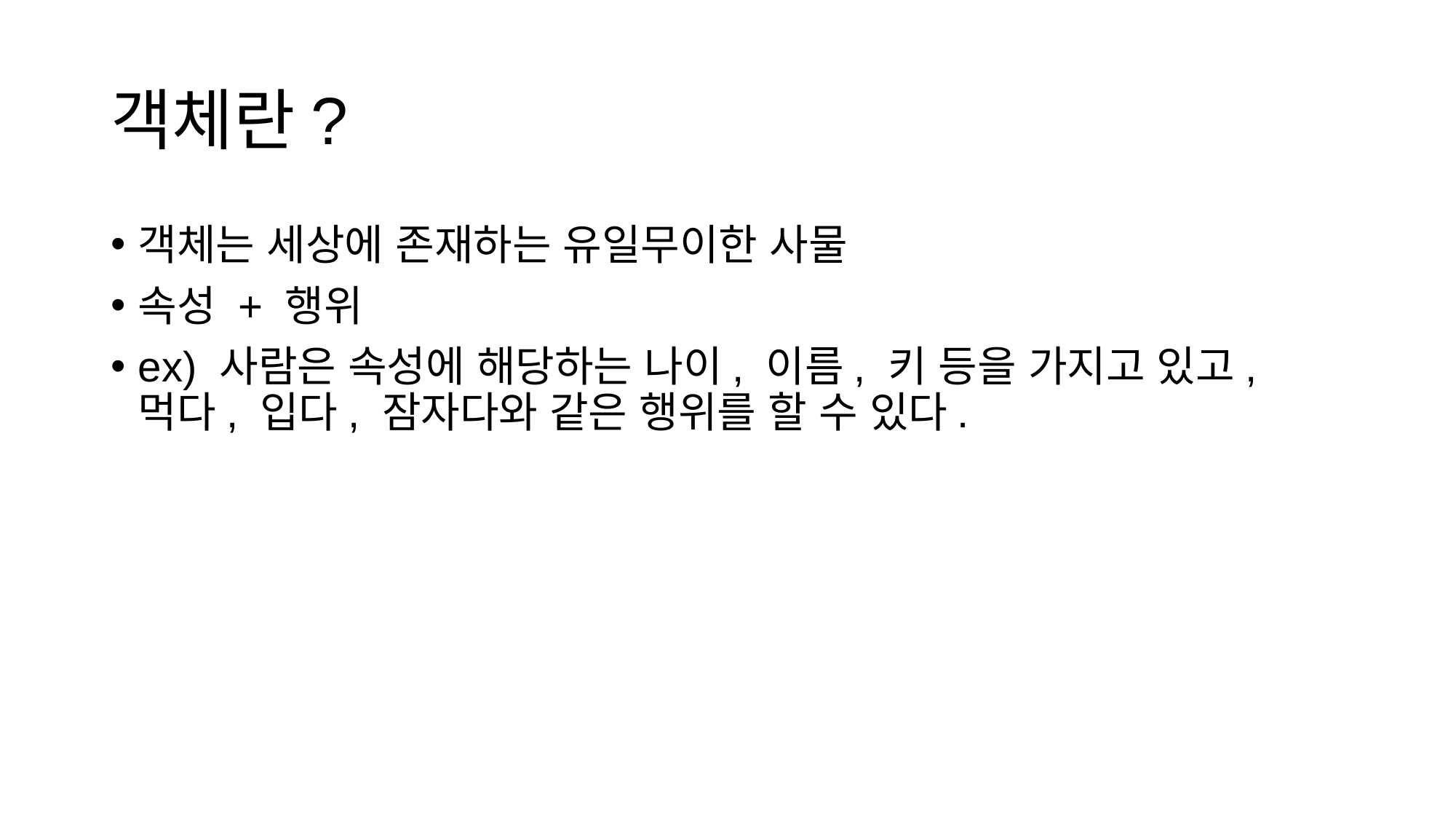

# 객체란?
객체는 세상에 존재하는 유일무이한 사물
속성 + 행위
ex) 사람은 속성에 해당하는 나이, 이름, 키 등을 가지고 있고, 먹다, 입다, 잠자다와 같은 행위를 할 수 있다.